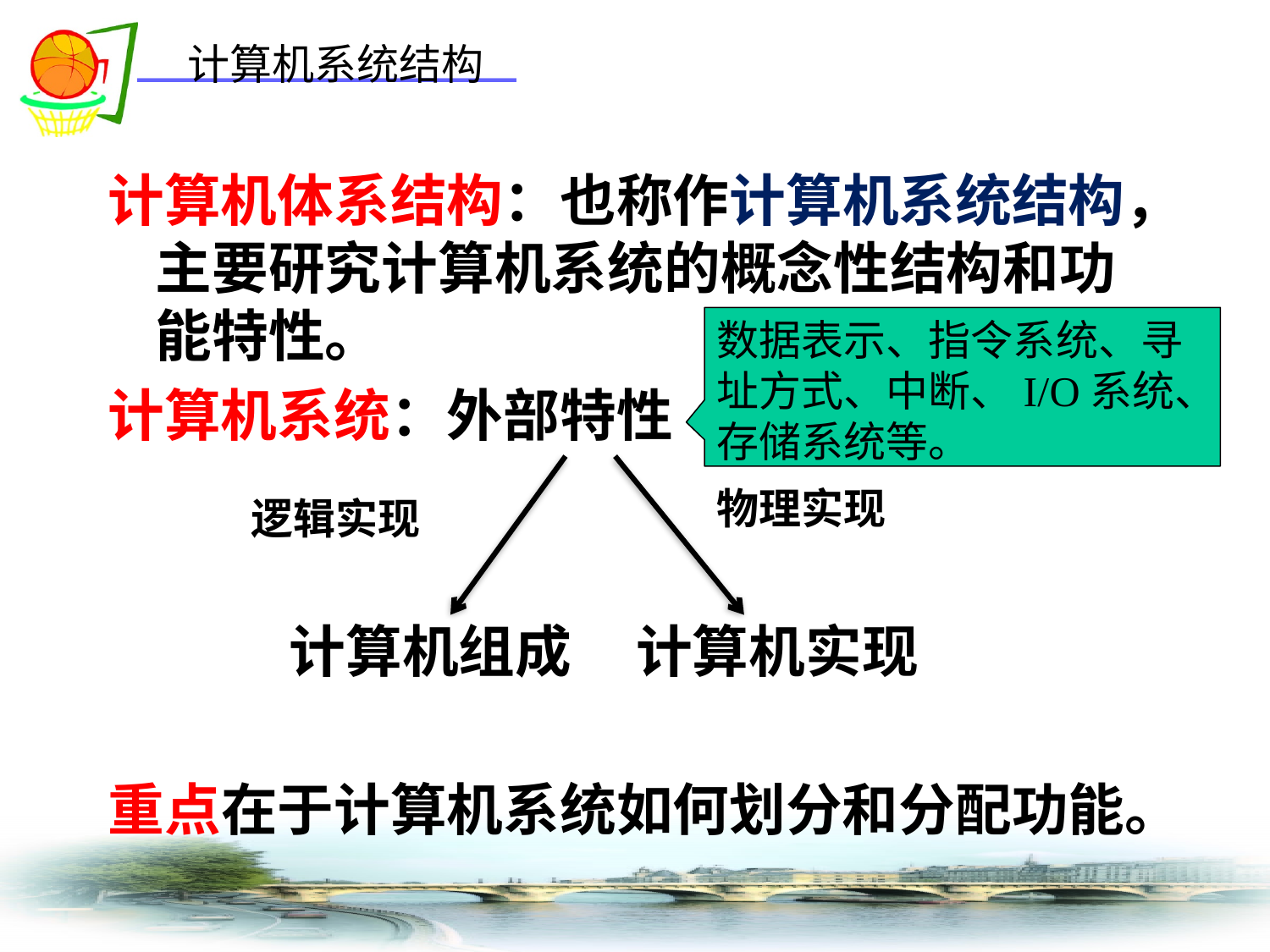

计算机体系结构：也称作计算机系统结构，主要研究计算机系统的概念性结构和功能特性。
计算机系统：外部特性

             计算机组成     计算机实现

重点在于计算机系统如何划分和分配功能。
数据表示、指令系统、寻址方式、中断、I/O系统、存储系统等。
物理实现
逻辑实现